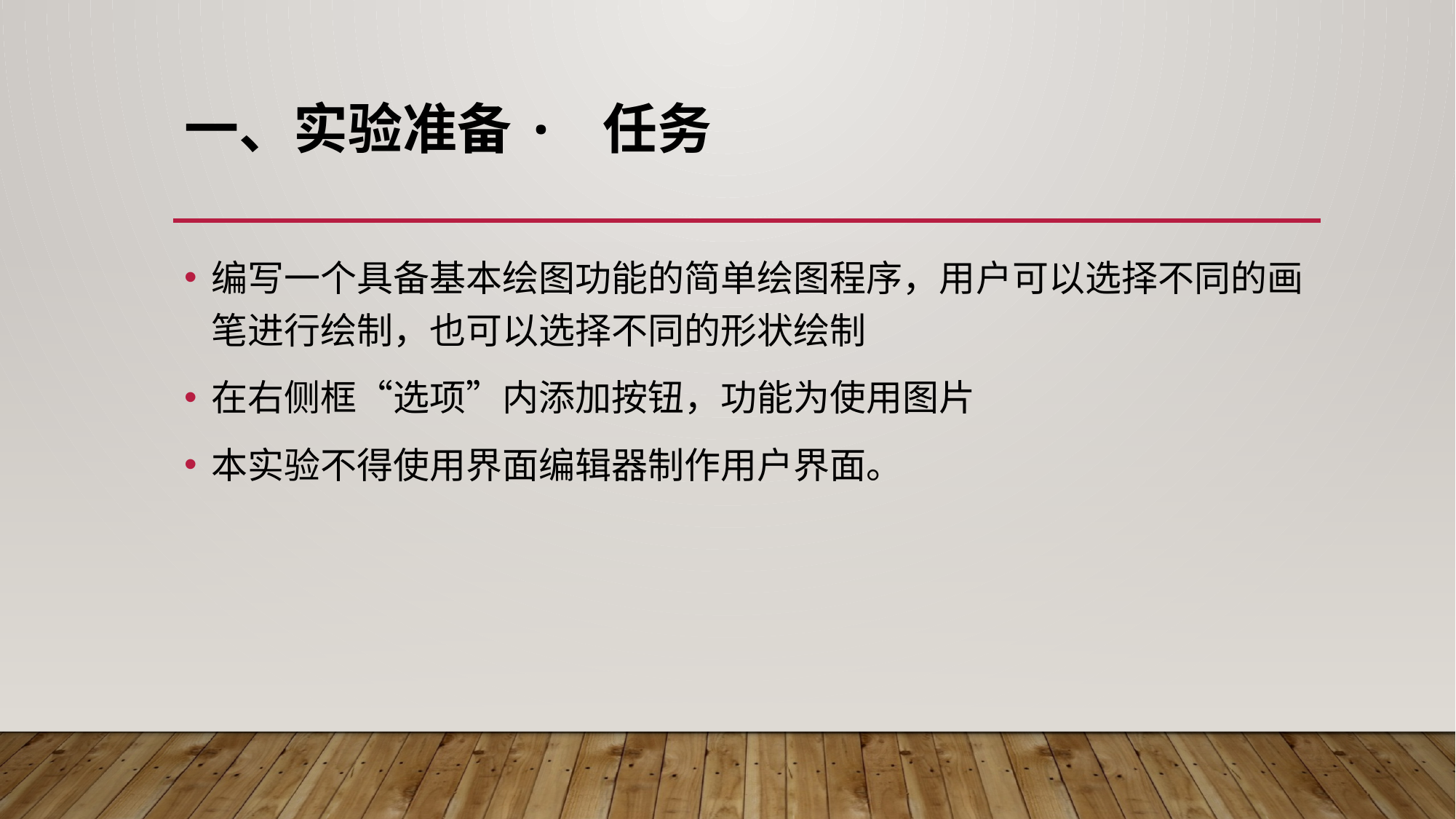

# 一、实验准备· 任务
编写一个具备基本绘图功能的简单绘图程序，用户可以选择不同的画笔进行绘制，也可以选择不同的形状绘制
在右侧框“选项”内添加按钮，功能为使用图片
本实验不得使用界面编辑器制作用户界面。